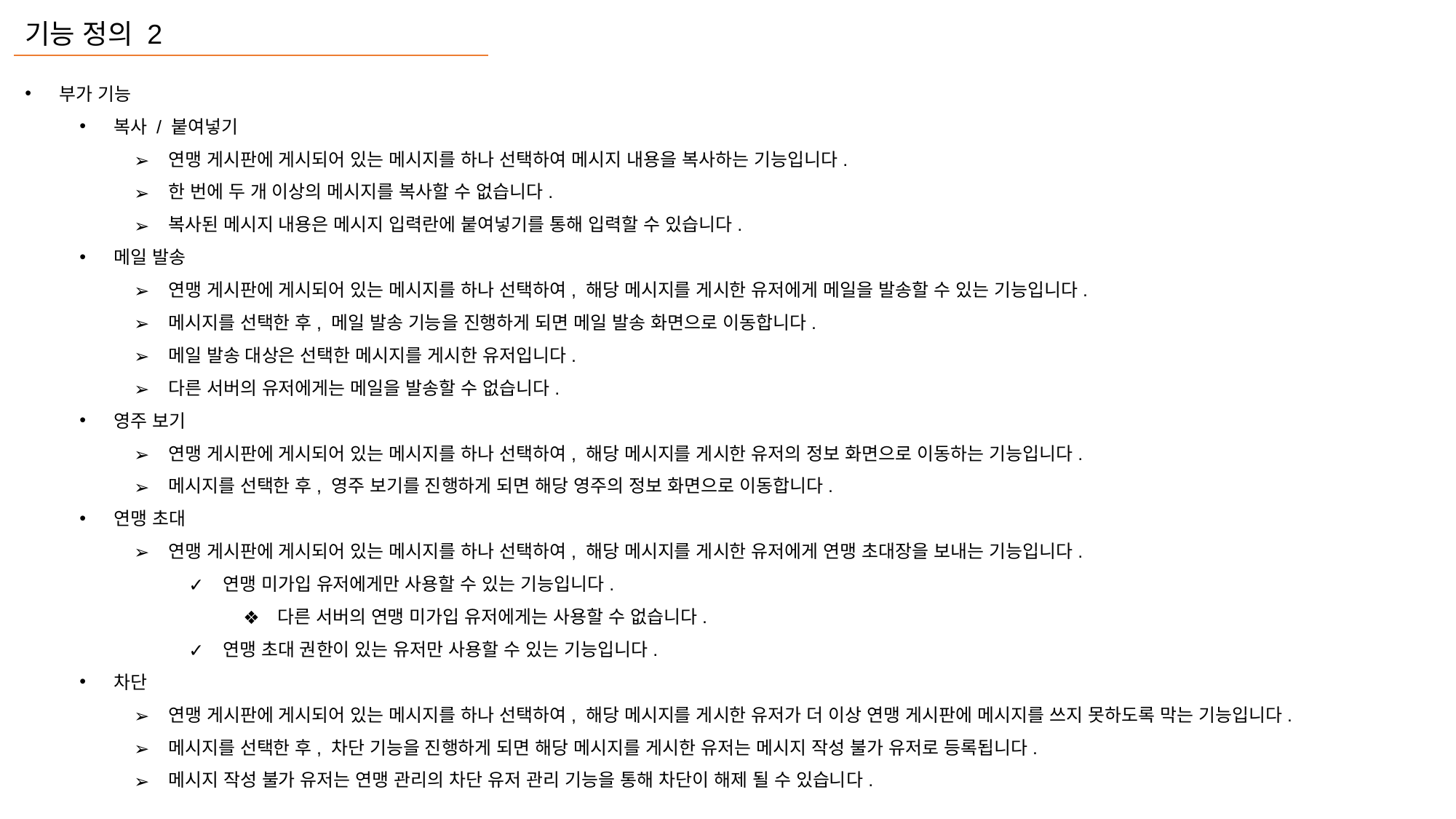

기능 정의 2
부가 기능
복사 / 붙여넣기
연맹 게시판에 게시되어 있는 메시지를 하나 선택하여 메시지 내용을 복사하는 기능입니다.
한 번에 두 개 이상의 메시지를 복사할 수 없습니다.
복사된 메시지 내용은 메시지 입력란에 붙여넣기를 통해 입력할 수 있습니다.
메일 발송
연맹 게시판에 게시되어 있는 메시지를 하나 선택하여, 해당 메시지를 게시한 유저에게 메일을 발송할 수 있는 기능입니다.
메시지를 선택한 후, 메일 발송 기능을 진행하게 되면 메일 발송 화면으로 이동합니다.
메일 발송 대상은 선택한 메시지를 게시한 유저입니다.
다른 서버의 유저에게는 메일을 발송할 수 없습니다.
영주 보기
연맹 게시판에 게시되어 있는 메시지를 하나 선택하여, 해당 메시지를 게시한 유저의 정보 화면으로 이동하는 기능입니다.
메시지를 선택한 후, 영주 보기를 진행하게 되면 해당 영주의 정보 화면으로 이동합니다.
연맹 초대
연맹 게시판에 게시되어 있는 메시지를 하나 선택하여, 해당 메시지를 게시한 유저에게 연맹 초대장을 보내는 기능입니다.
연맹 미가입 유저에게만 사용할 수 있는 기능입니다.
다른 서버의 연맹 미가입 유저에게는 사용할 수 없습니다.
연맹 초대 권한이 있는 유저만 사용할 수 있는 기능입니다.
차단
연맹 게시판에 게시되어 있는 메시지를 하나 선택하여, 해당 메시지를 게시한 유저가 더 이상 연맹 게시판에 메시지를 쓰지 못하도록 막는 기능입니다.
메시지를 선택한 후, 차단 기능을 진행하게 되면 해당 메시지를 게시한 유저는 메시지 작성 불가 유저로 등록됩니다.
메시지 작성 불가 유저는 연맹 관리의 차단 유저 관리 기능을 통해 차단이 해제 될 수 있습니다.